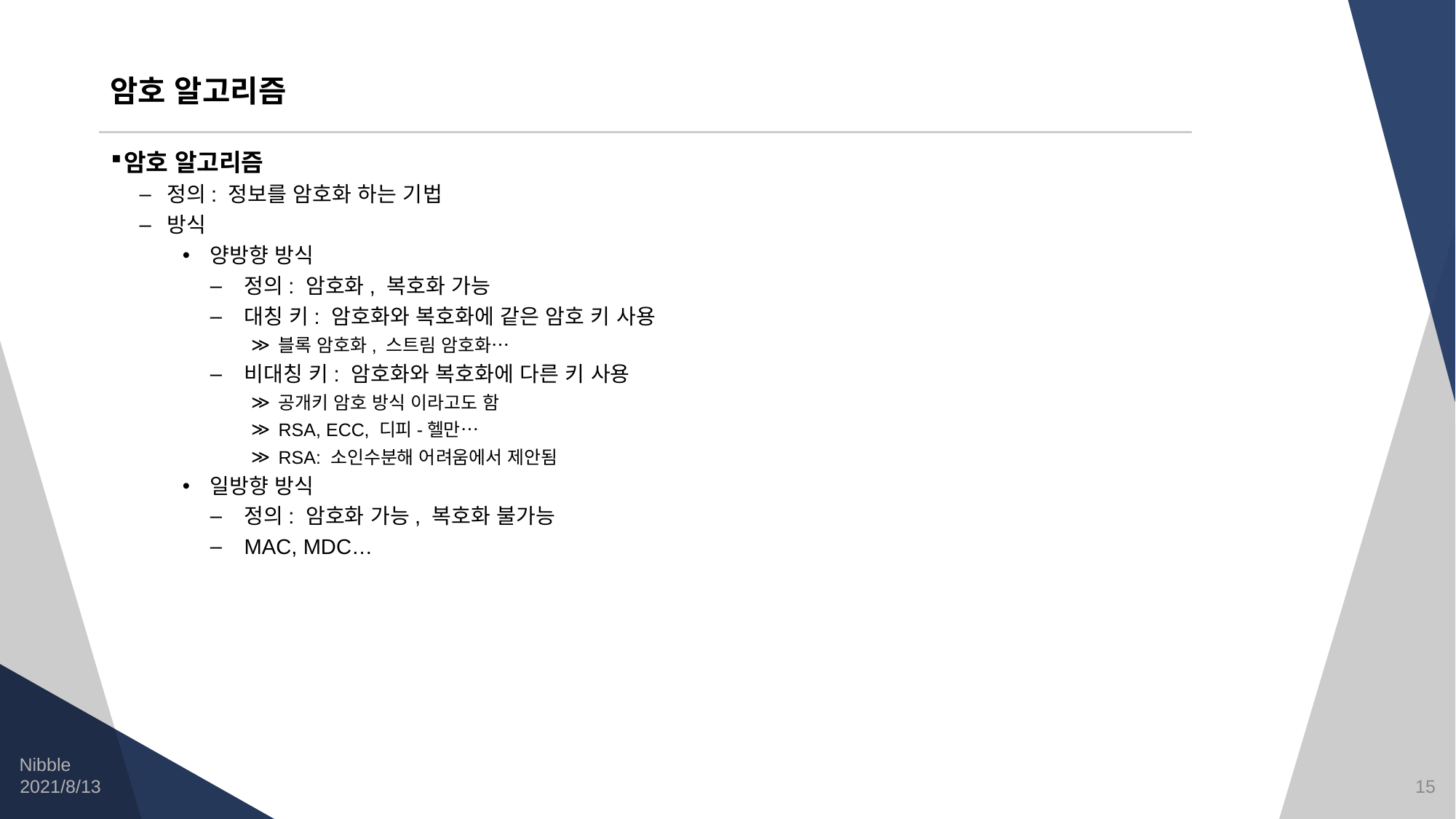

# 암호 알고리즘

암호 알고리즘
정의: 정보를 암호화 하는 기법
방식
양방향 방식
정의: 암호화, 복호화 가능
대칭 키: 암호화와 복호화에 같은 암호 키 사용
블록 암호화, 스트림 암호화…
비대칭 키: 암호화와 복호화에 다른 키 사용
공개키 암호 방식 이라고도 함
RSA, ECC, 디피-헬만…
RSA: 소인수분해 어려움에서 제안됨
일방향 방식
정의: 암호화 가능, 복호화 불가능
MAC, MDC…
Nibble
2021/8/13
15